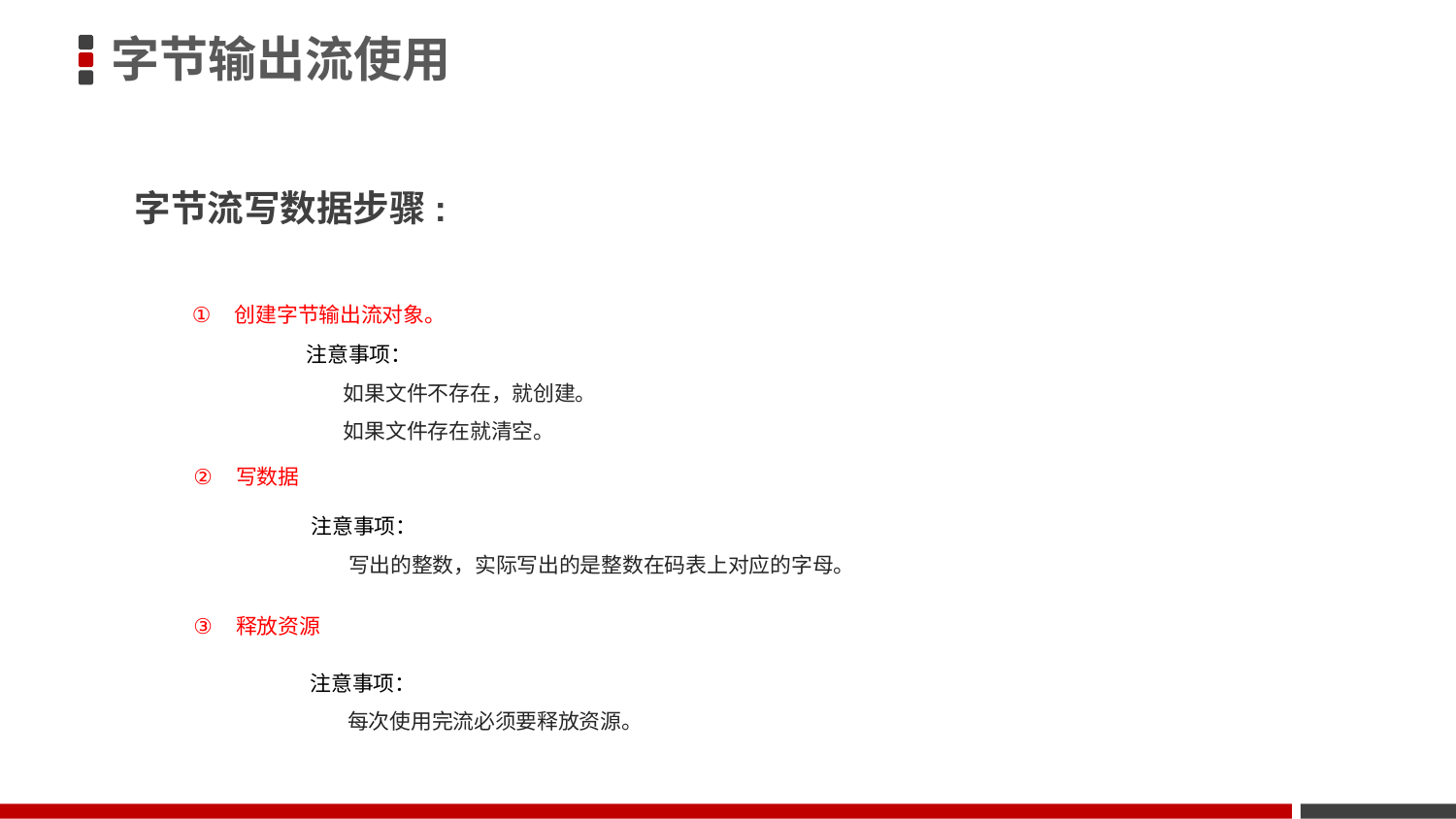

字节输出流使用
字节流写数据步骤:
创建字节输出流对象。
注意事项：
       如果文件不存在，就创建。
       如果文件存在就清空。
写数据
注意事项：
       写出的整数，实际写出的是整数在码表上对应的字母。
释放资源
注意事项：
       每次使用完流必须要释放资源。